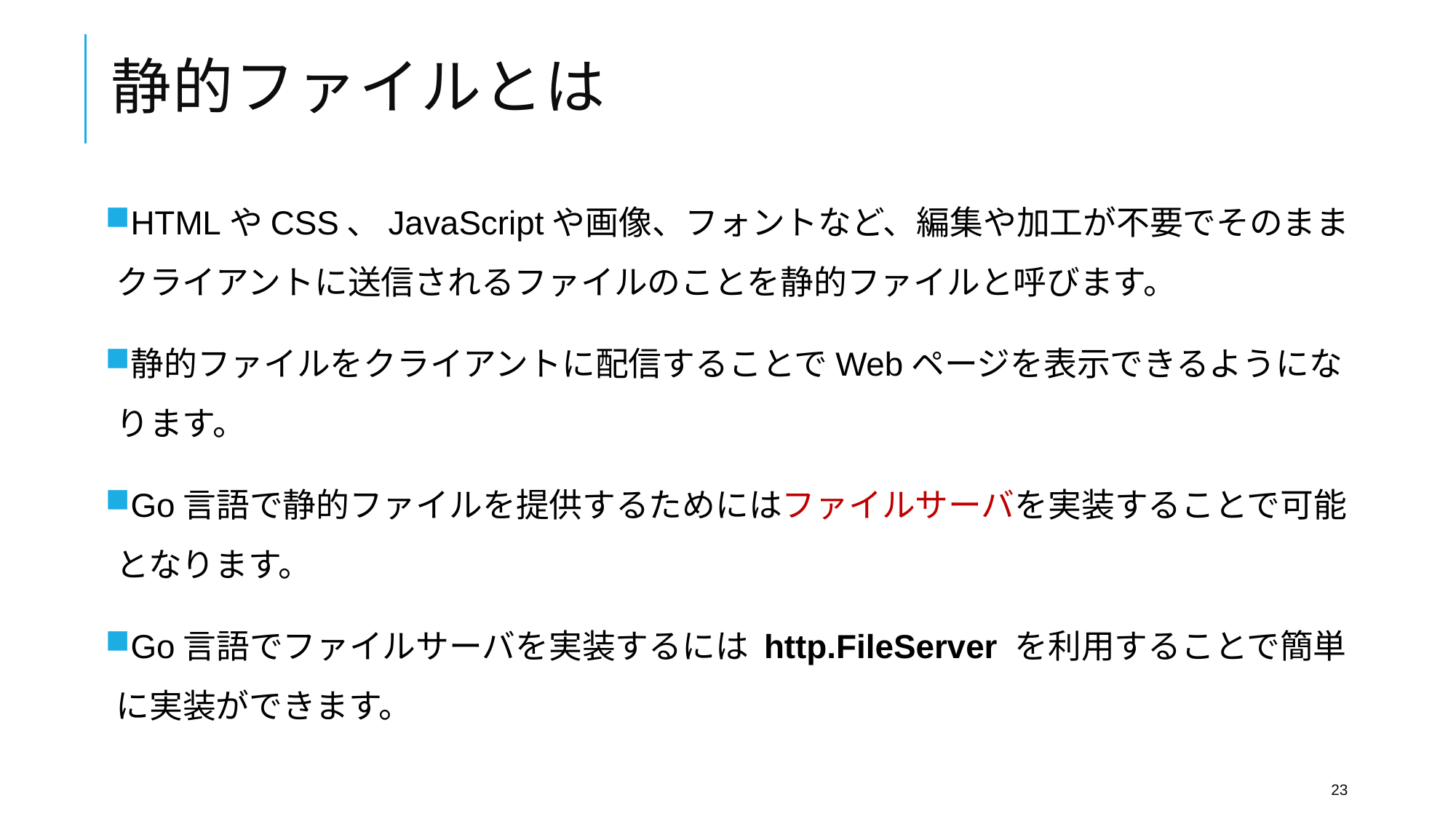

# 静的ファイルとは
HTMLやCSS、JavaScriptや画像、フォントなど、編集や加工が不要でそのままクライアントに送信されるファイルのことを静的ファイルと呼びます。
静的ファイルをクライアントに配信することでWebページを表示できるようになります。
Go言語で静的ファイルを提供するためにはファイルサーバを実装することで可能となります。
Go言語でファイルサーバを実装するには http.FileServer を利用することで簡単に実装ができます。
23